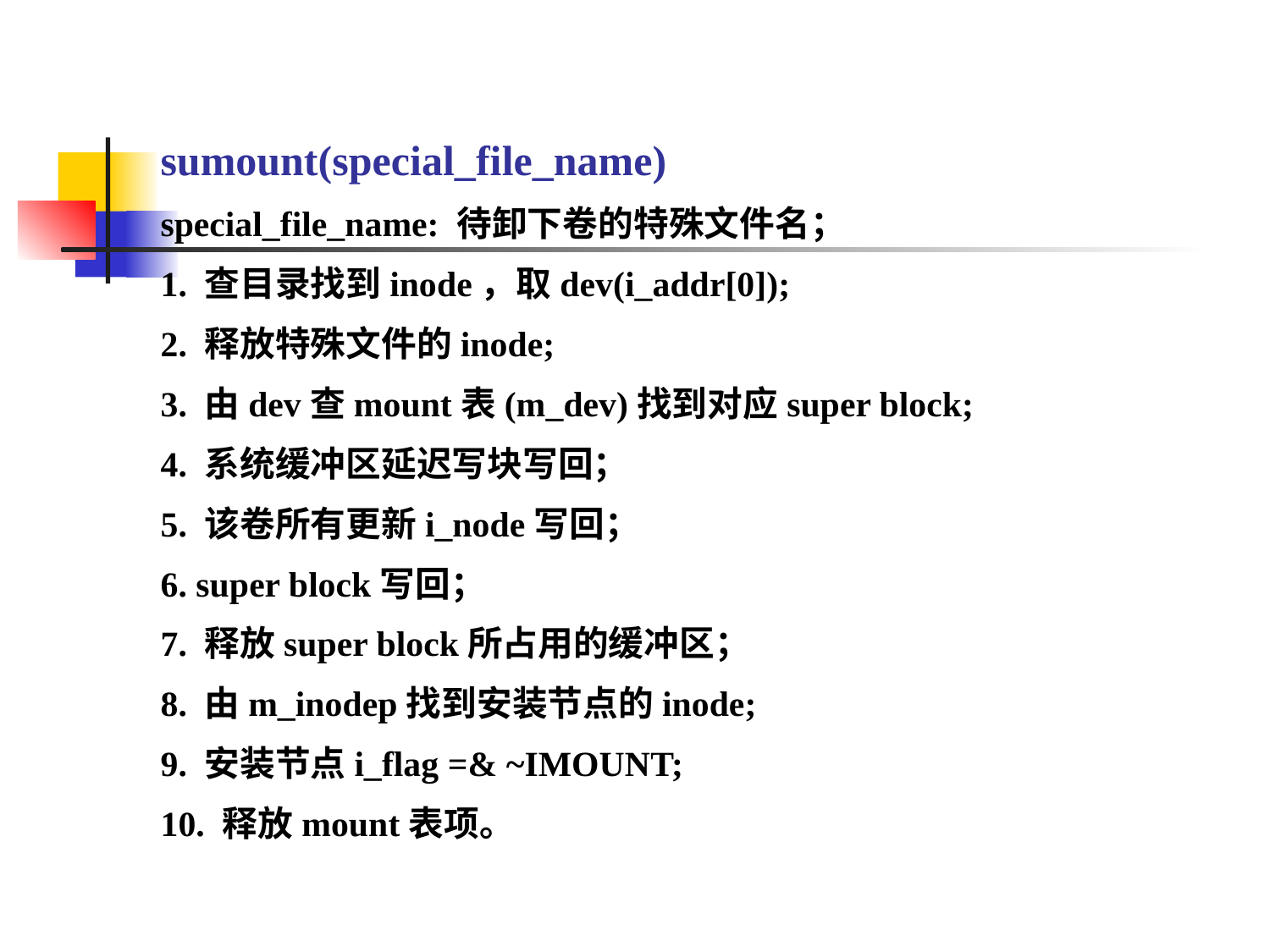

sumount(special_file_name)
special_file_name: 待卸下卷的特殊文件名；
1. 查目录找到inode，取dev(i_addr[0]);
2. 释放特殊文件的inode;
3. 由dev查mount表(m_dev)找到对应super block;
4. 系统缓冲区延迟写块写回；
5. 该卷所有更新i_node写回；
6. super block写回；
7. 释放super block所占用的缓冲区；
8. 由m_inodep找到安装节点的inode;
9. 安装节点i_flag =& ~IMOUNT;
10. 释放mount表项。